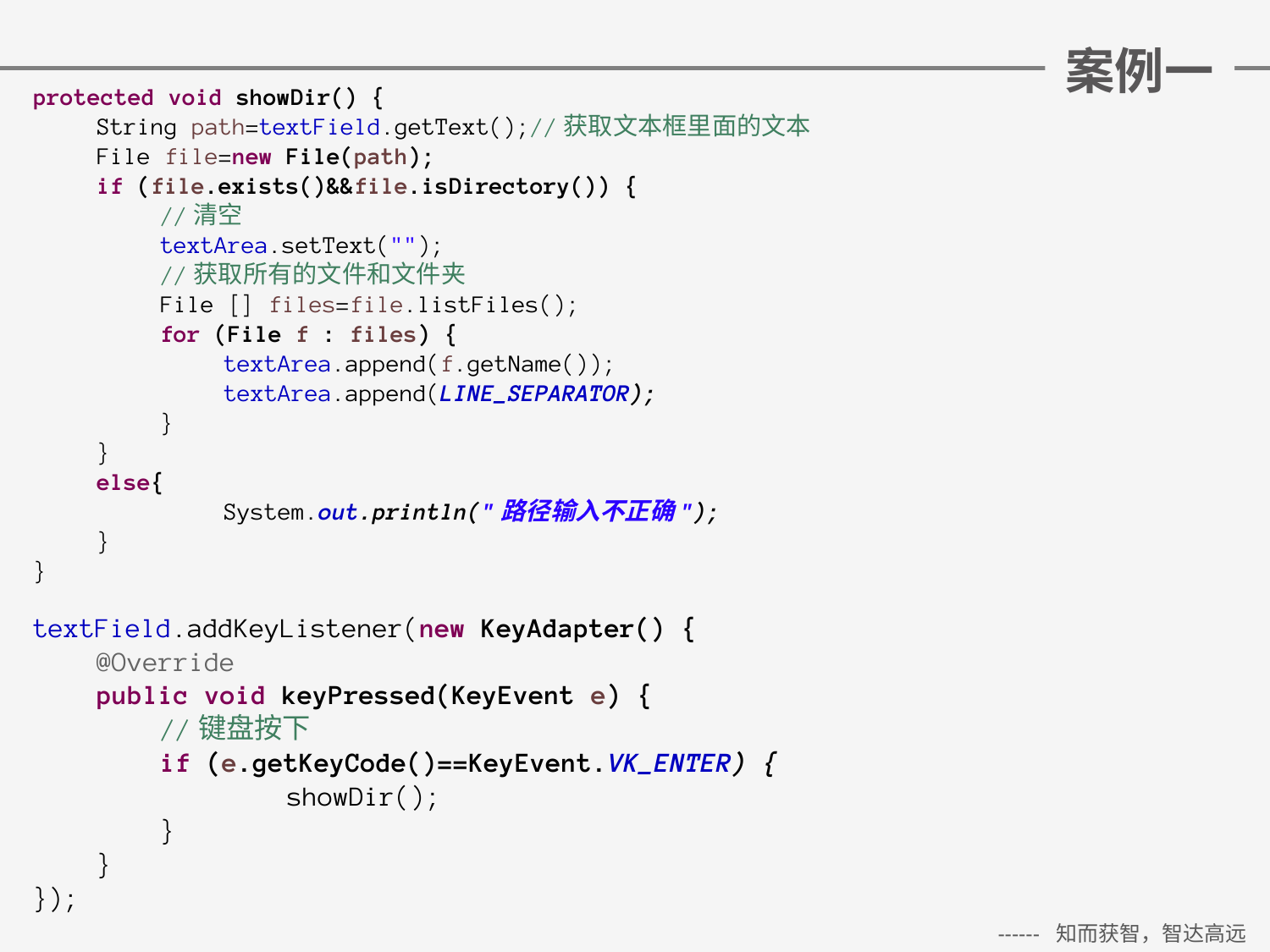

# 案例一
protected void showDir() {
String path=textField.getText();//获取文本框里面的文本
File file=new File(path);
if (file.exists()&&file.isDirectory()) {
//清空
textArea.setText("");
//获取所有的文件和文件夹
File [] files=file.listFiles();
for (File f : files) {
textArea.append(f.getName());
textArea.append(LINE_SEPARATOR);
}
}
else{
	System.out.println("路径输入不正确");
}
}
textField.addKeyListener(new KeyAdapter() {
@Override
public void keyPressed(KeyEvent e) {
//键盘按下
if (e.getKeyCode()==KeyEvent.VK_ENTER) {
	showDir();
}
}
});